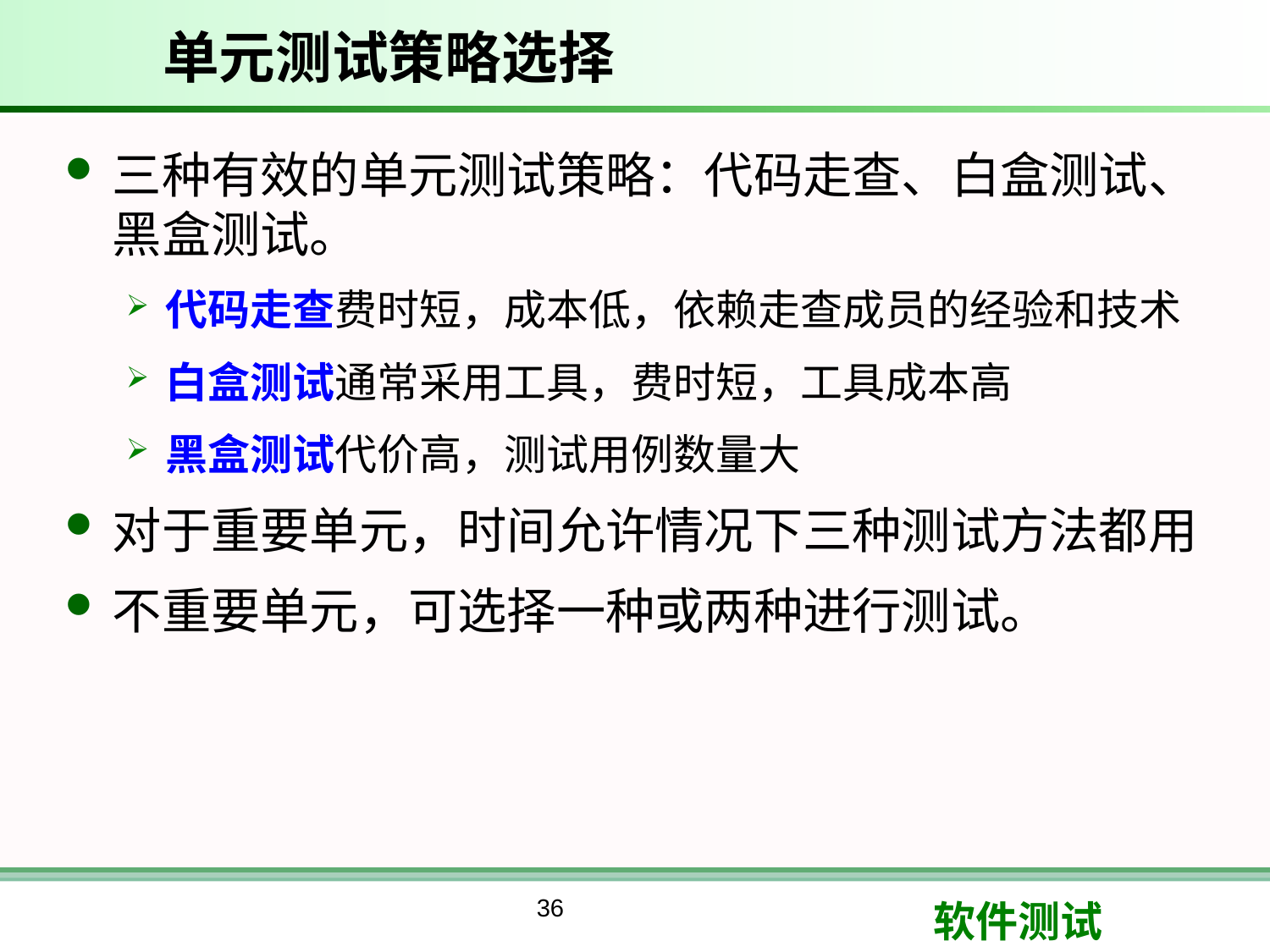

# 单元测试策略选择
三种有效的单元测试策略：代码走查、白盒测试、黑盒测试。
代码走查费时短，成本低，依赖走查成员的经验和技术
白盒测试通常采用工具，费时短，工具成本高
黑盒测试代价高，测试用例数量大
对于重要单元，时间允许情况下三种测试方法都用
不重要单元，可选择一种或两种进行测试。
36